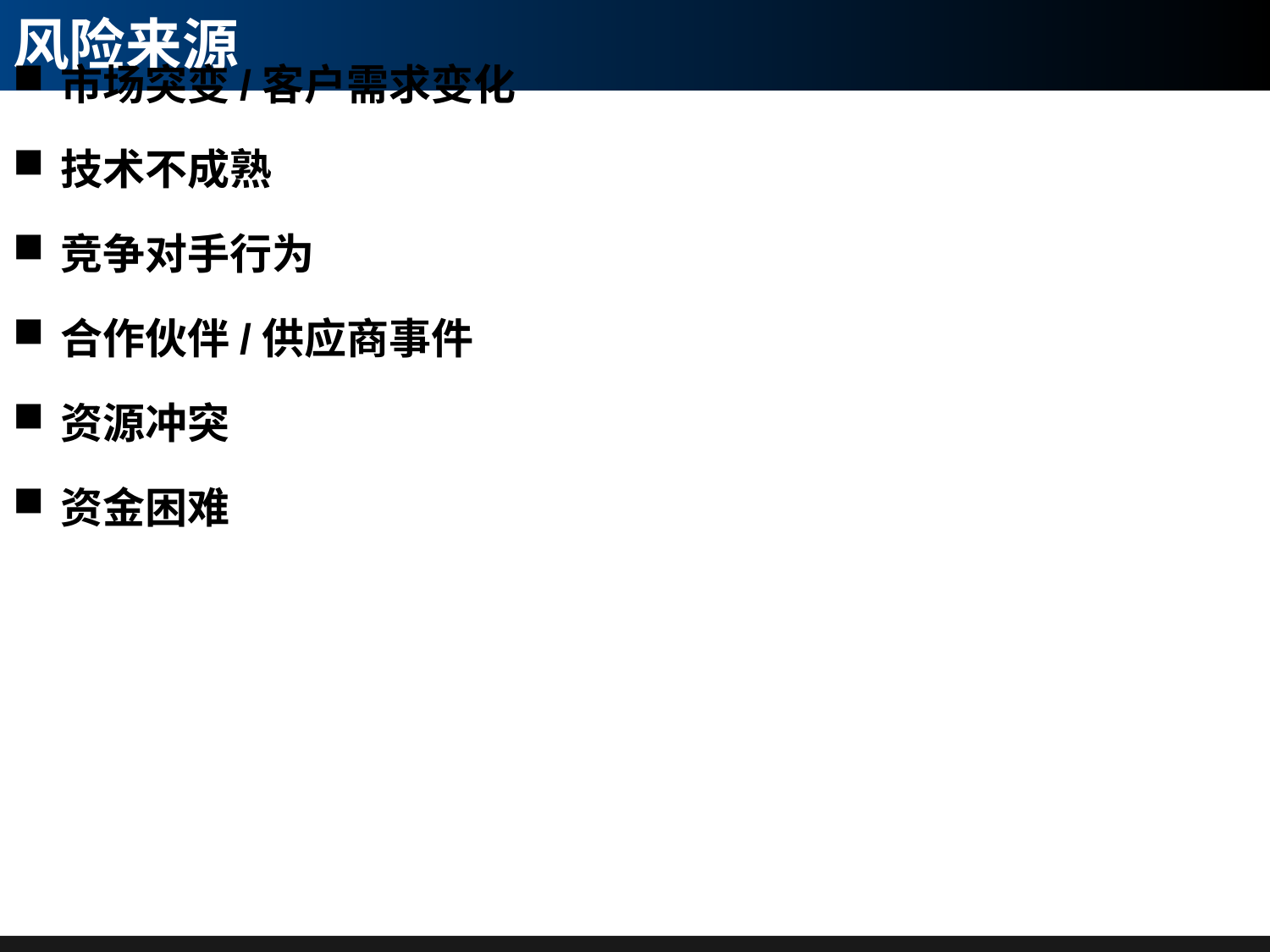

# 风险来源
市场突变/客户需求变化
技术不成熟
竞争对手行为
合作伙伴/供应商事件
资源冲突
资金困难